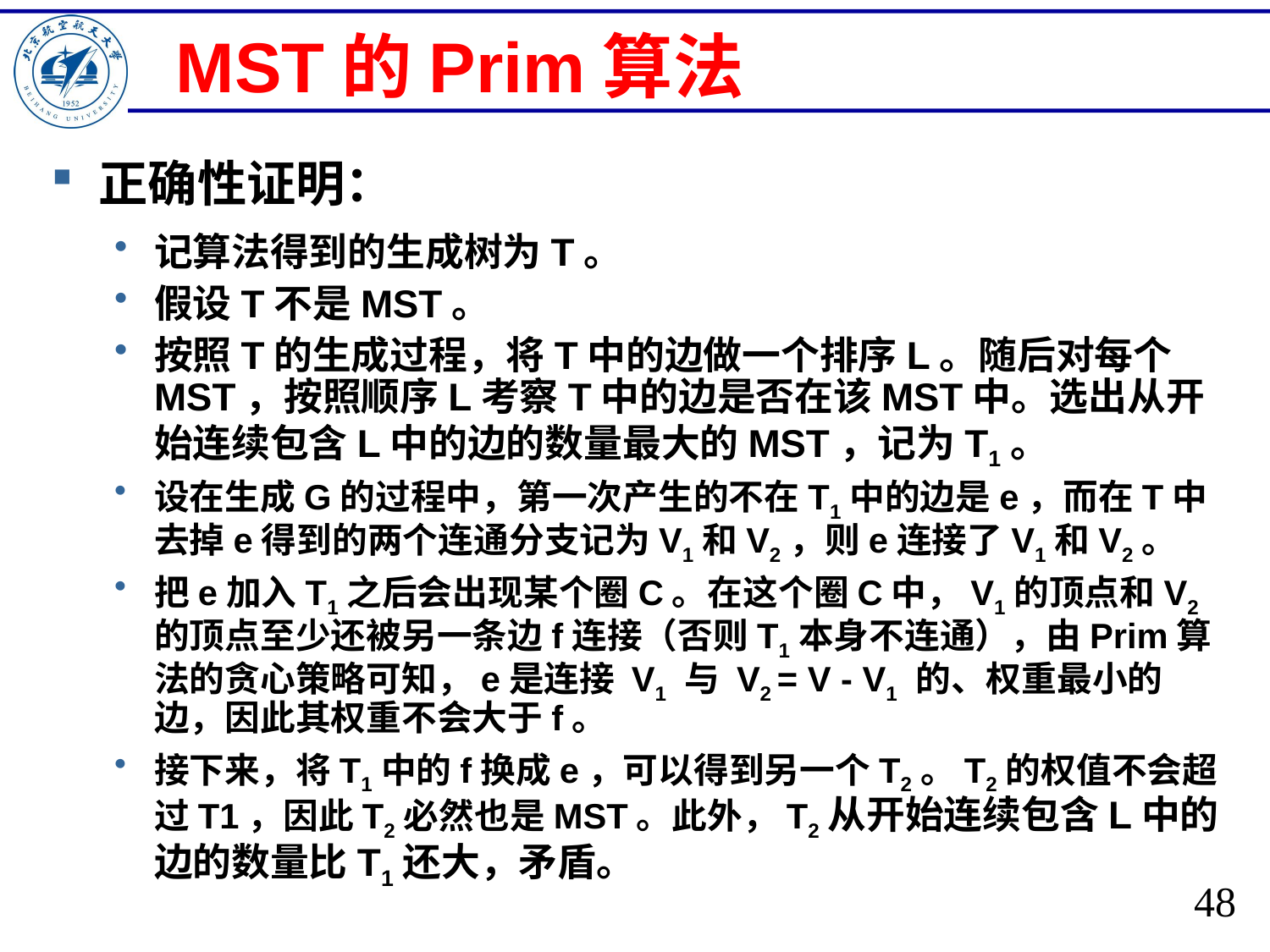

# MST的Prim算法
正确性证明：
记算法得到的生成树为T。
假设T不是MST。
按照T的生成过程，将T中的边做一个排序L。随后对每个MST，按照顺序L考察T中的边是否在该MST中。选出从开始连续包含L中的边的数量最大的MST，记为T1。
设在生成G的过程中，第一次产生的不在T1中的边是e，而在T中去掉e得到的两个连通分支记为V1和V2，则e连接了V1和V2。
把e加入T1之后会出现某个圈C。在这个圈C中，V1的顶点和V2的顶点至少还被另一条边f连接（否则T1本身不连通），由Prim算法的贪心策略可知，e是连接 V1 与 V2 = V - V1 的、权重最小的边，因此其权重不会大于f。
接下来，将T1中的f换成e，可以得到另一个T2。T2的权值不会超过T1，因此T2必然也是MST。此外，T2从开始连续包含L中的边的数量比T1还大，矛盾。